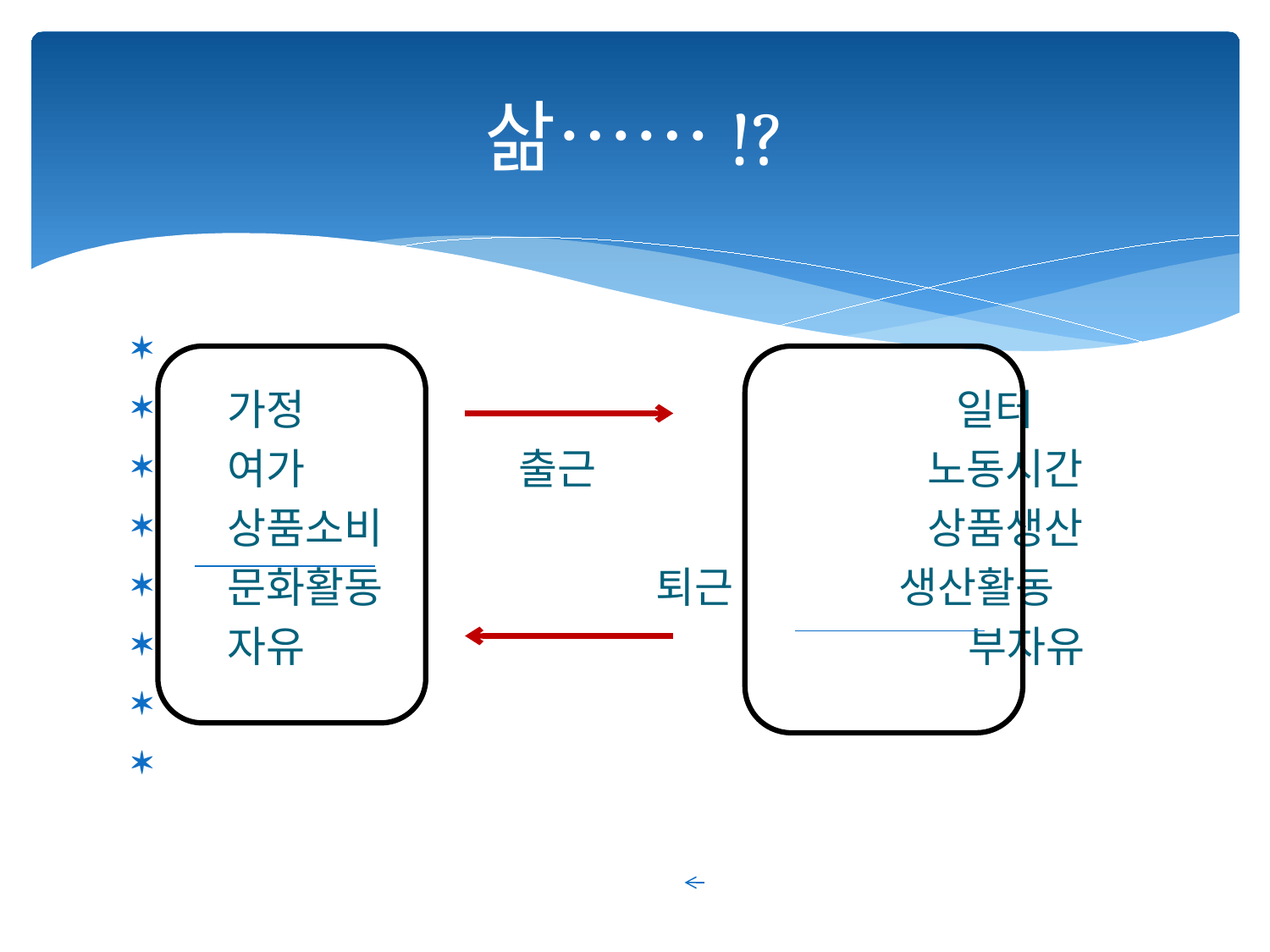

# 삶……!?

    가정                                                       일터
    여가                  출근                            노동시간
    상품소비                                              상품생산
    문화활동                       퇴근              생산활동
    자유                                                        부자유